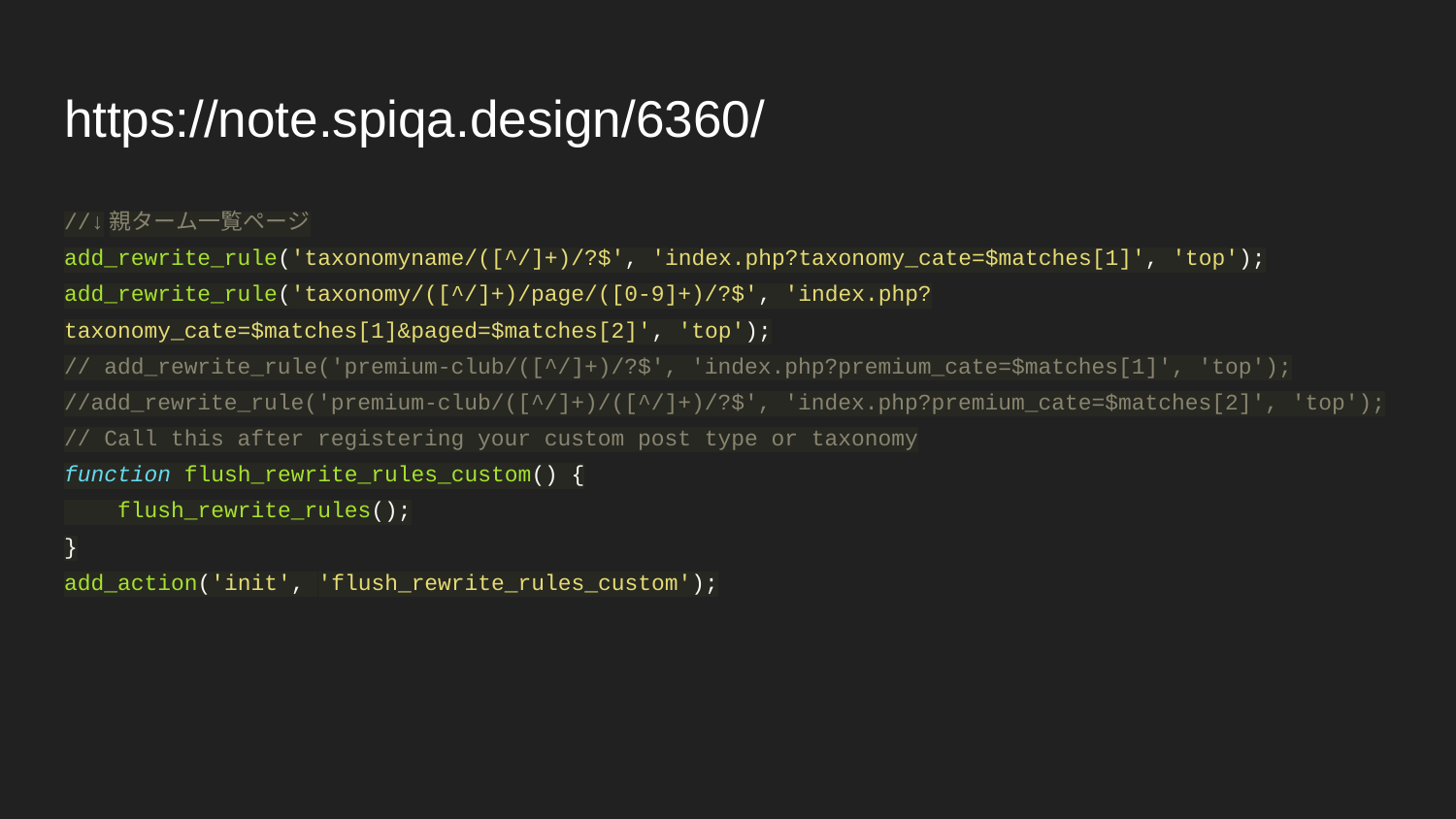

# https://note.spiqa.design/6360/
//↓親ターム一覧ページ
add_rewrite_rule('taxonomyname/([^/]+)/?$', 'index.php?taxonomy_cate=$matches[1]', 'top');
add_rewrite_rule('taxonomy/([^/]+)/page/([0-9]+)/?$', 'index.php?taxonomy_cate=$matches[1]&paged=$matches[2]', 'top');
// add_rewrite_rule('premium-club/([^/]+)/?$', 'index.php?premium_cate=$matches[1]', 'top');
//add_rewrite_rule('premium-club/([^/]+)/([^/]+)/?$', 'index.php?premium_cate=$matches[2]', 'top');
// Call this after registering your custom post type or taxonomy
function flush_rewrite_rules_custom() {
    flush_rewrite_rules();
}
add_action('init', 'flush_rewrite_rules_custom');